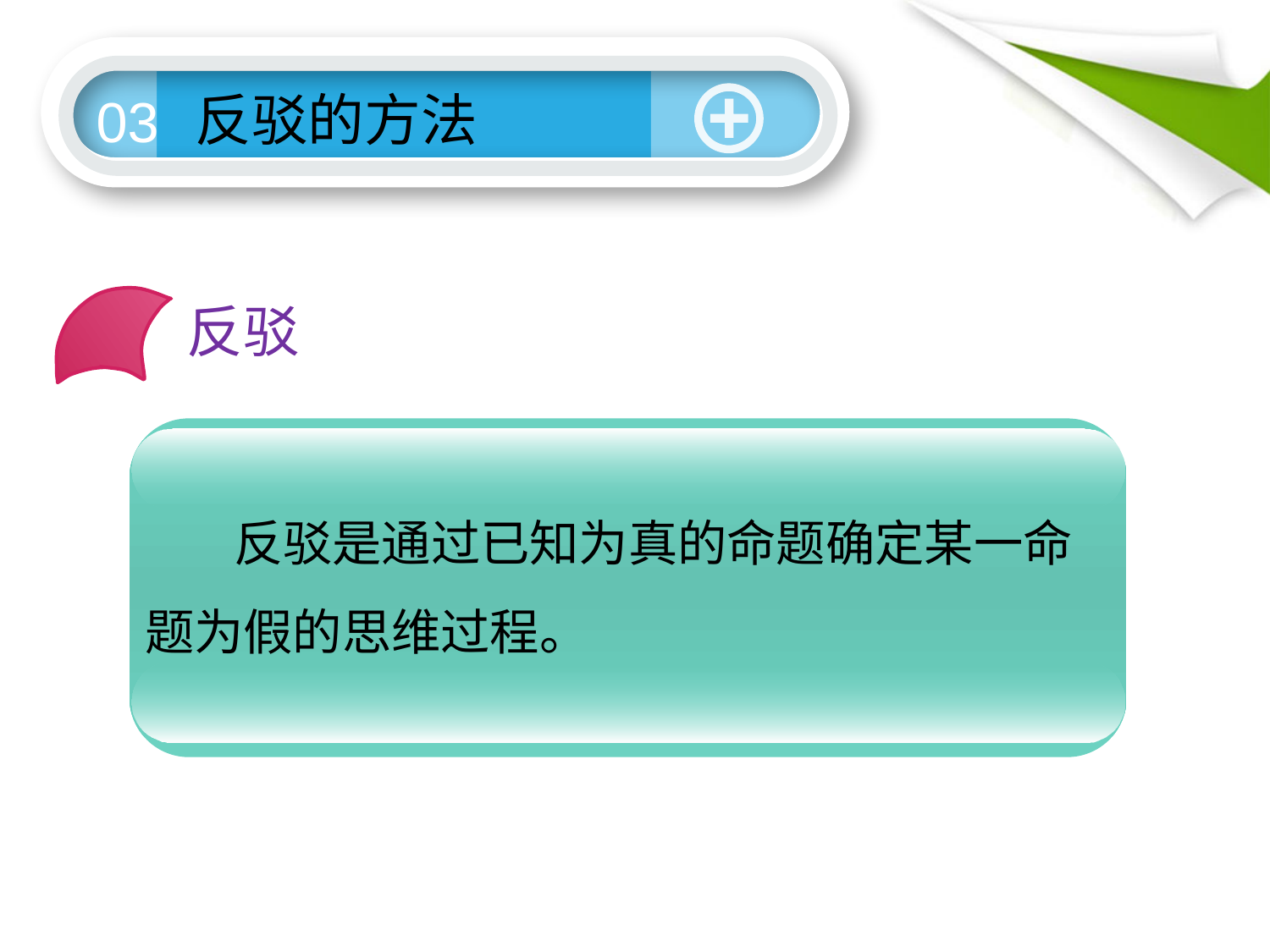

反驳的方法
03

反驳

A  —  B
B  —  A

       反驳是通过已知为真的命题确定某一命题为假的思维过程。